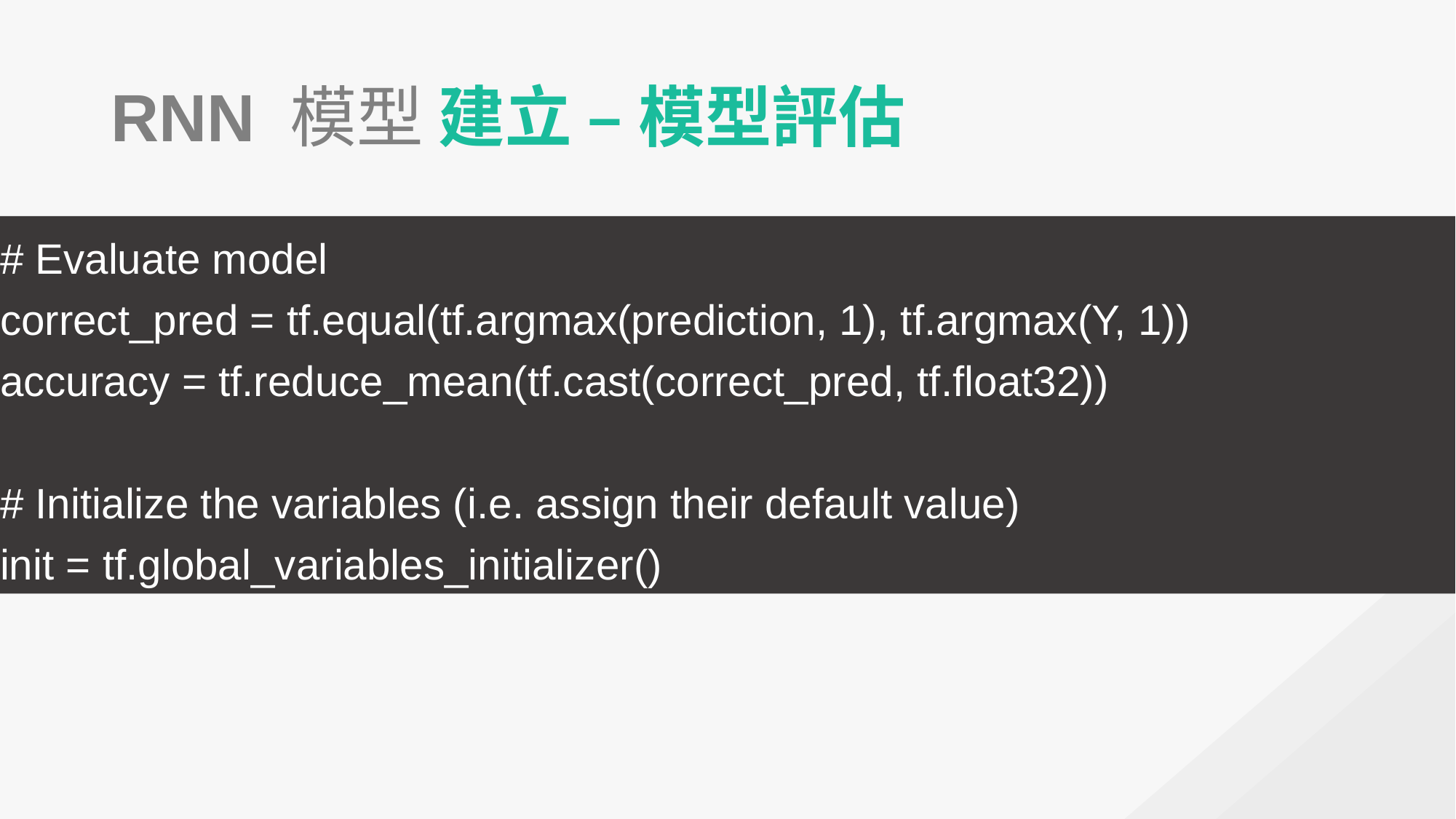

RNN 模型 建立 – 模型評估
# Evaluate model
correct_pred = tf.equal(tf.argmax(prediction, 1), tf.argmax(Y, 1))
accuracy = tf.reduce_mean(tf.cast(correct_pred, tf.float32))

# Initialize the variables (i.e. assign their default value)
init = tf.global_variables_initializer()